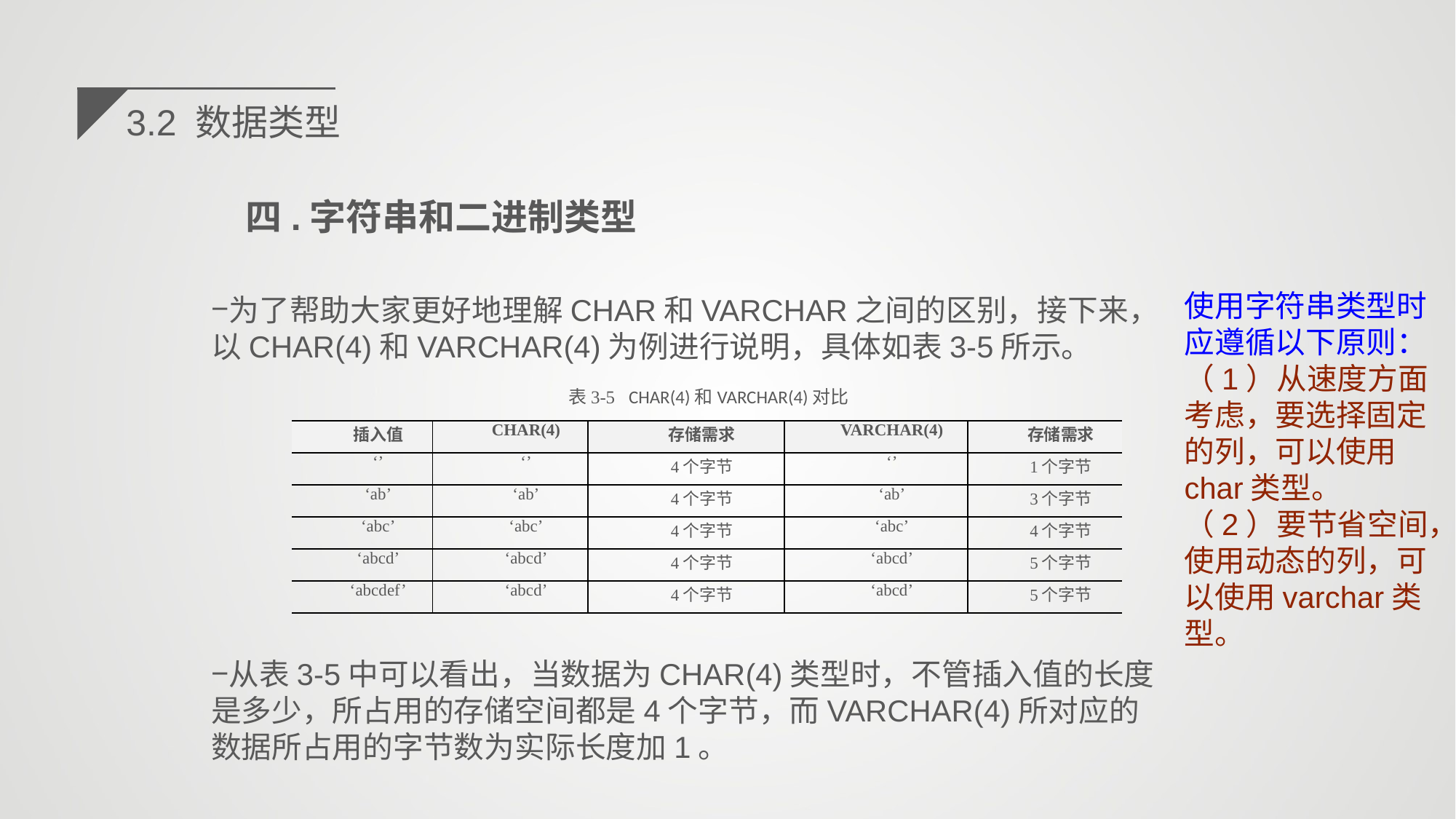

3.2 数据类型

四.字符串和二进制类型
使用字符串类型时应遵循以下原则：
（1）从速度方面考虑，要选择固定的列，可以使用char类型。
（2）要节省空间，使用动态的列，可以使用varchar类型。
为了帮助大家更好地理解CHAR和VARCHAR之间的区别，接下来，以CHAR(4)和VARCHAR(4)为例进行说明，具体如表3-5所示。

从表3-5中可以看出，当数据为CHAR(4)类型时，不管插入值的长度是多少，所占用的存储空间都是4个字节，而VARCHAR(4)所对应的数据所占用的字节数为实际长度加1。
表3-5   CHAR(4)和VARCHAR(4)对比
| 插入值 | CHAR(4) | 存储需求 | VARCHAR(4) | 存储需求 |
| --- | --- | --- | --- | --- |
| ‘’ | ‘’ | 4个字节 | ‘’ | 1个字节 |
| ‘ab’ | ‘ab’ | 4个字节 | ‘ab’ | 3个字节 |
| ‘abc’ | ‘abc’ | 4个字节 | ‘abc’ | 4个字节 |
| ‘abcd’ | ‘abcd’ | 4个字节 | ‘abcd’ | 5个字节 |
| ‘abcdef’ | ‘abcd’ | 4个字节 | ‘abcd’ | 5个字节 |